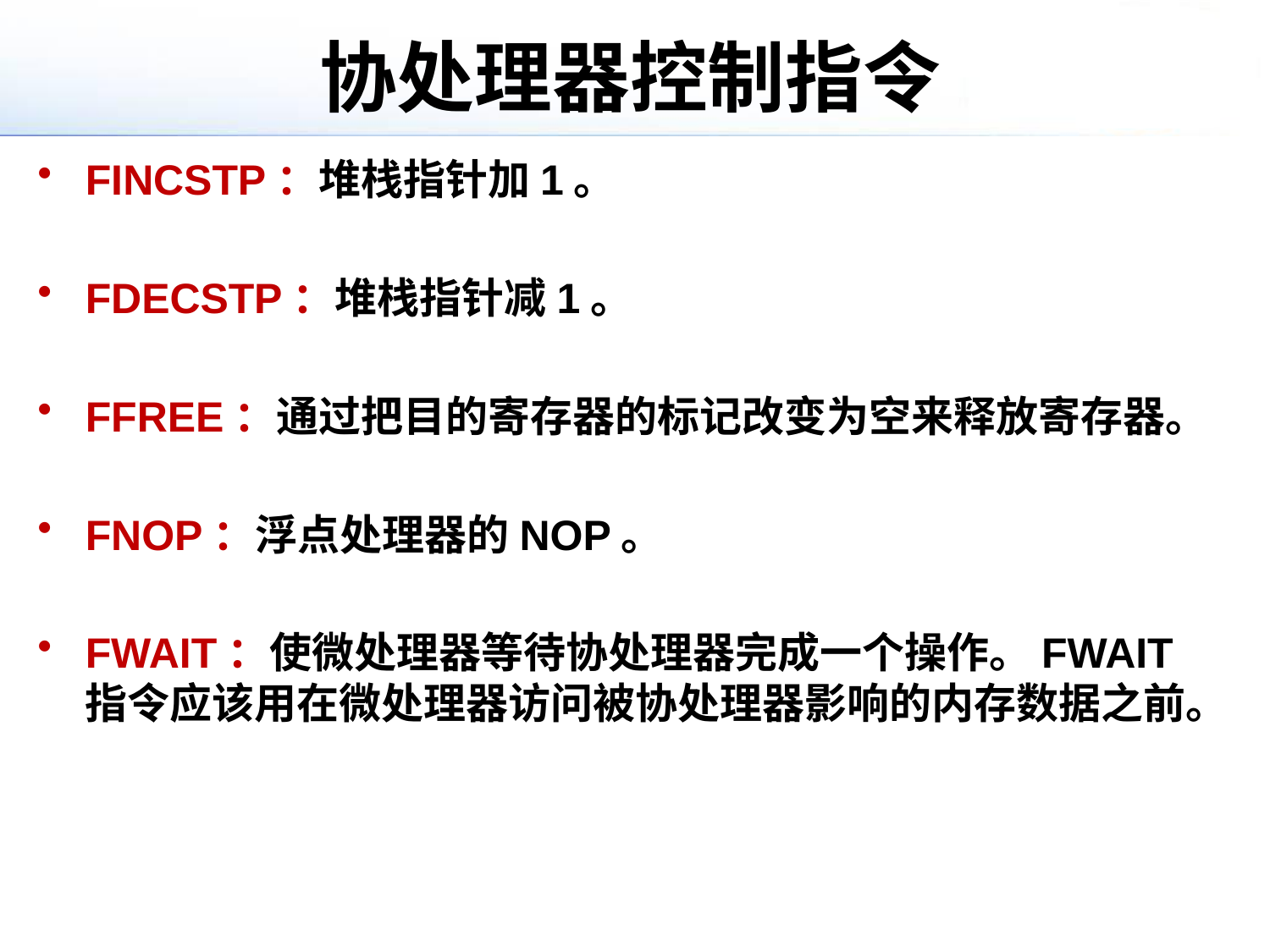

# 协处理器控制指令
FINCSTP：堆栈指针加1。

FDECSTP：堆栈指针减1。

FFREE：通过把目的寄存器的标记改变为空来释放寄存器。

FNOP：浮点处理器的NOP。

FWAIT：使微处理器等待协处理器完成一个操作。FWAIT指令应该用在微处理器访问被协处理器影响的内存数据之前。